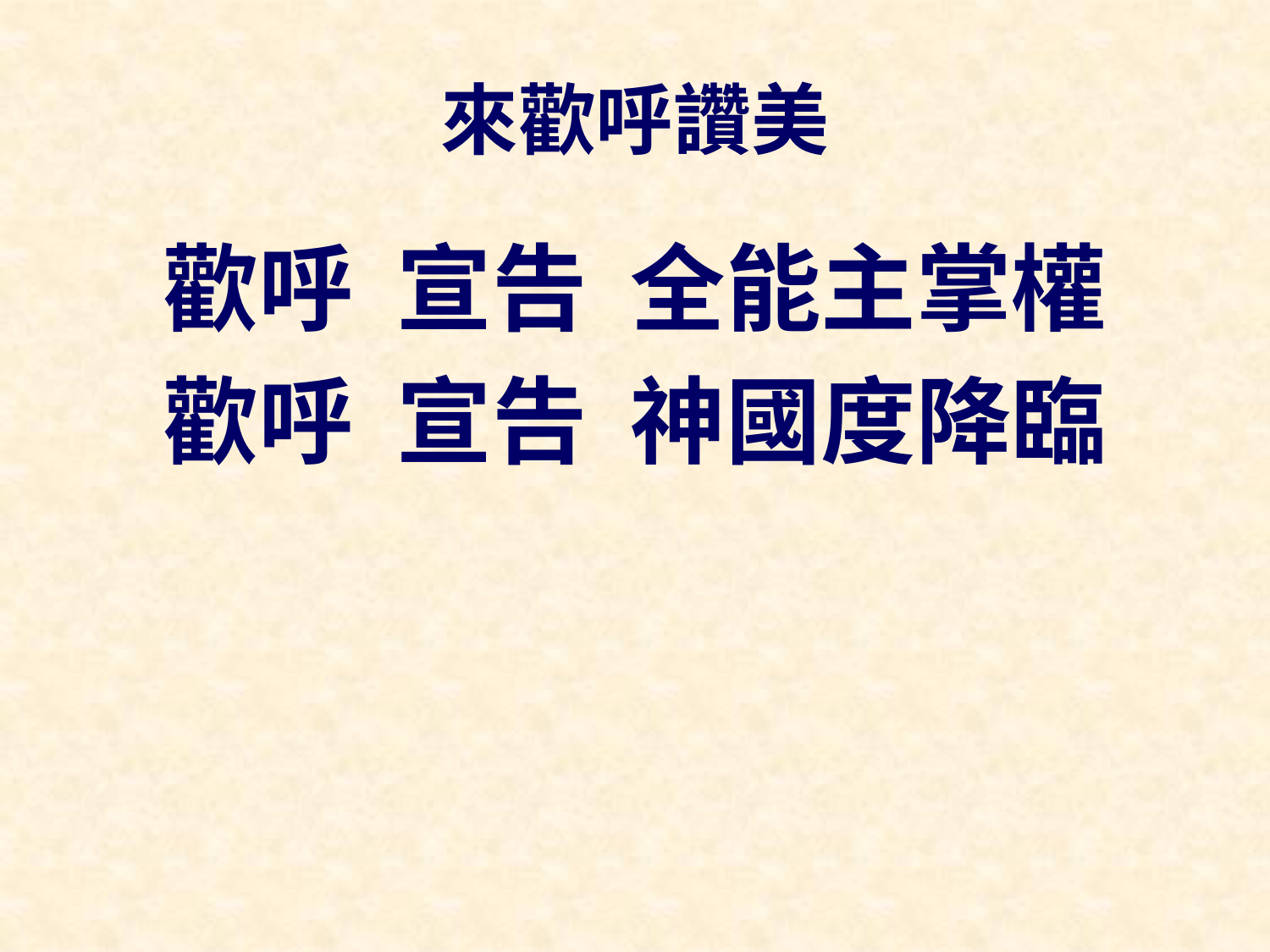

# 來歡呼讚美
歡呼  宣告  全能主掌權
歡呼  宣告  神國度降臨